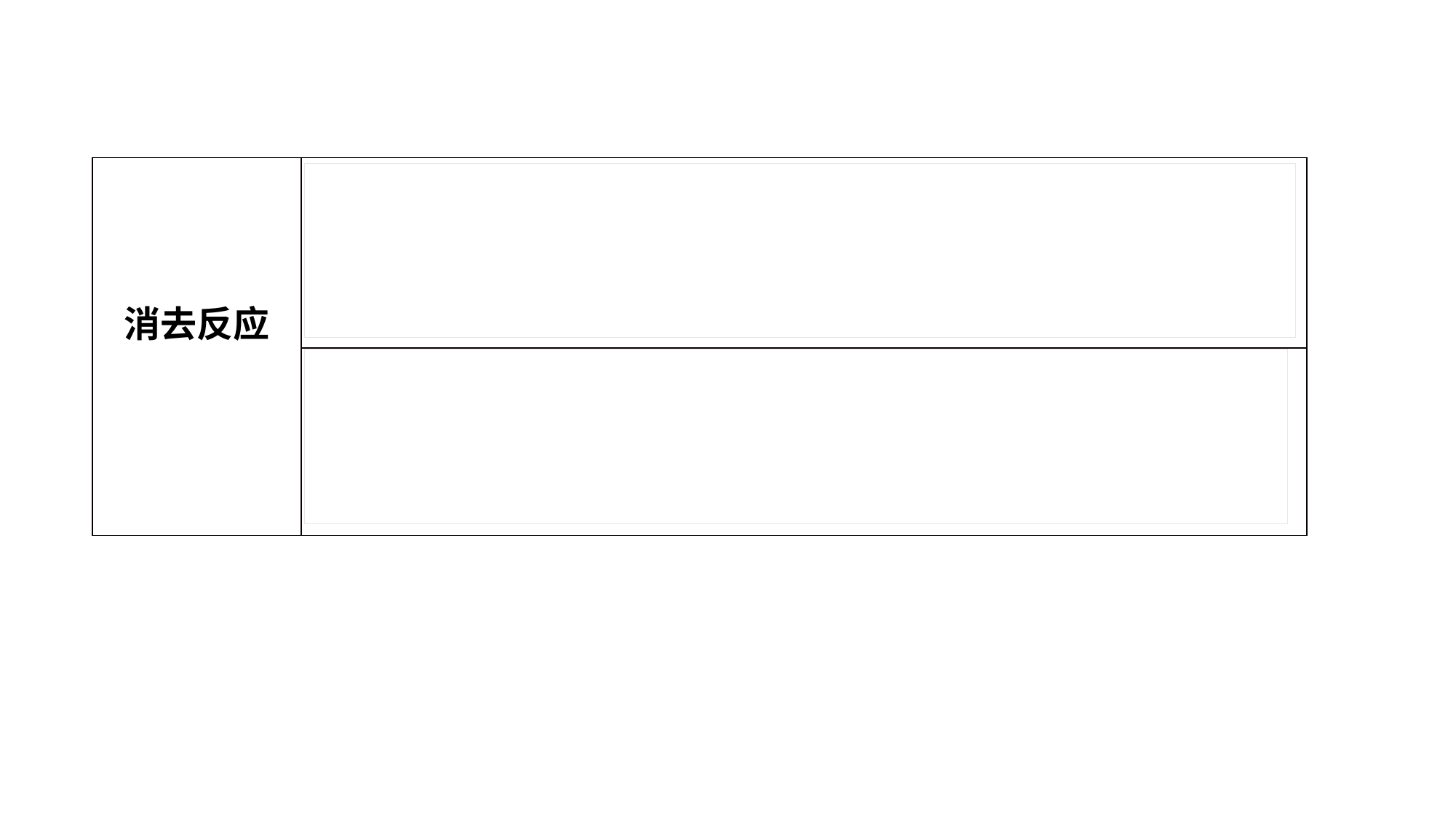

七、有机反应的类型
| 消去反应 | 醇分子内脱水生成不饱和烃。1、β-C有H才能发生消去反应 2、浓硫酸，加热3、β-C有几种H，就可以得到几种烯烃 |
| --- | --- |
|  | 卤代烃脱HX生成不饱和烃。注意：1、β-C有H才能发生消去反应 2、NaOH的醇溶液，加热 3、β-C有几种H，就可以得到几种烯烃 |